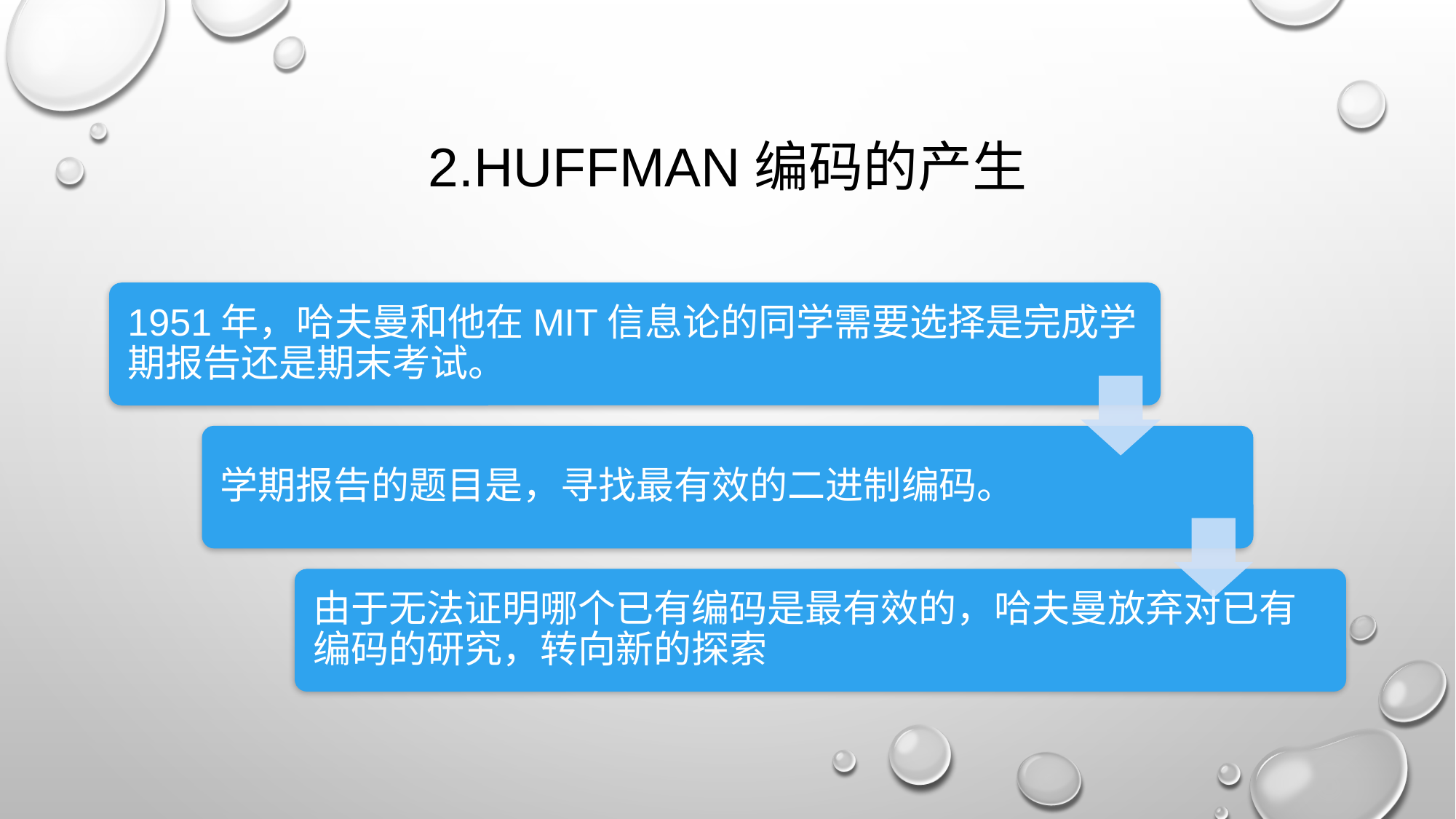

# 2.HUFFMAN编码的产生
1951年，哈夫曼和他在MIT信息论的同学需要选择是完成学期报告还是期末考试。
学期报告的题目是，寻找最有效的二进制编码。
由于无法证明哪个已有编码是最有效的，哈夫曼放弃对已有编码的研究，转向新的探索